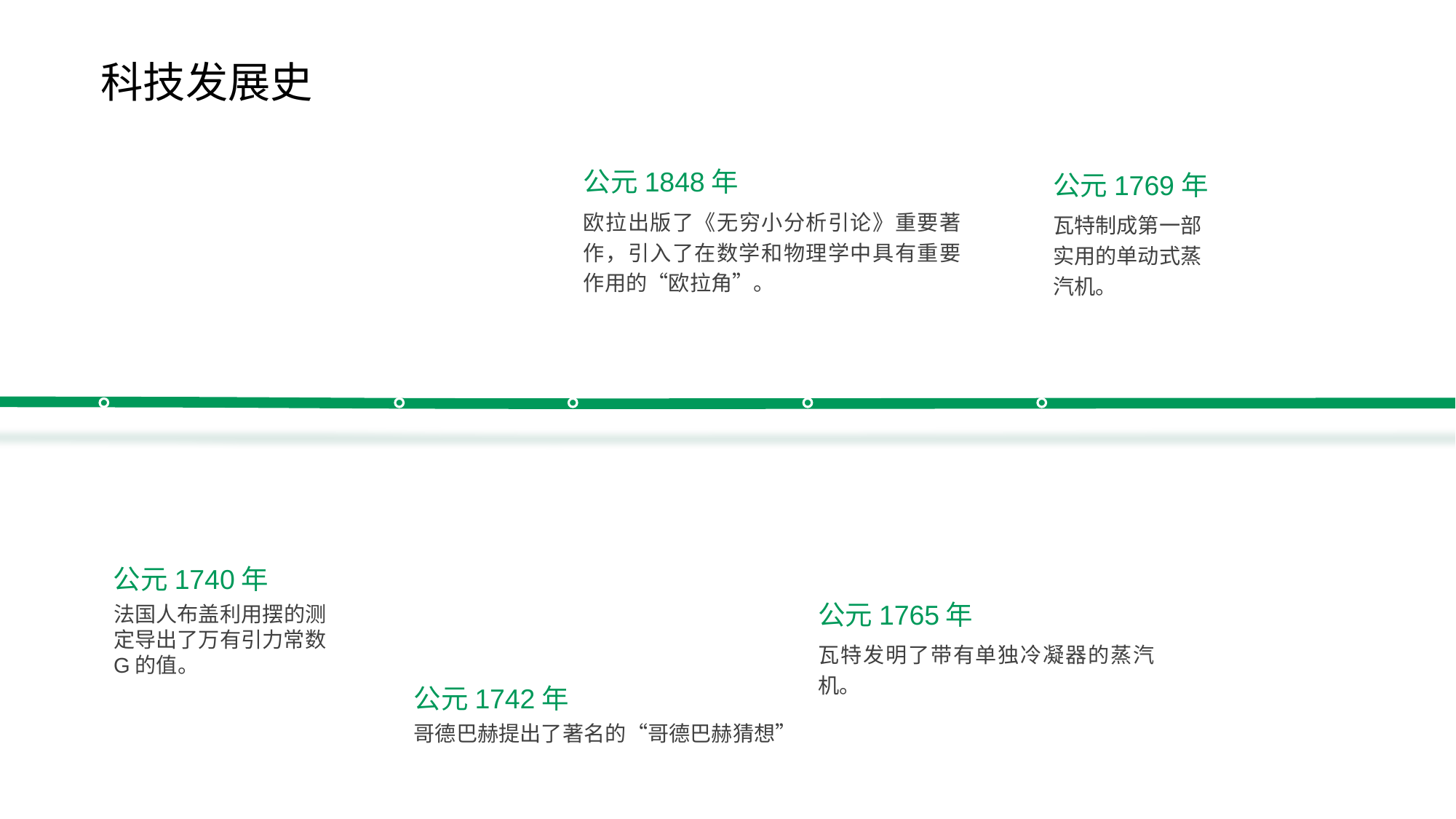

科技发展史
公元1848年
公元1769年
欧拉出版了《无穷小分析引论》重要著作，引入了在数学和物理学中具有重要作用的“欧拉角”。
瓦特制成第一部实用的单动式蒸汽机。

公元1740年
公元1765年
法国人布盖利用摆的测定导出了万有引力常数G的值。
瓦特发明了带有单独冷凝器的蒸汽机。
公元1742年
哥德巴赫提出了著名的“哥德巴赫猜想”